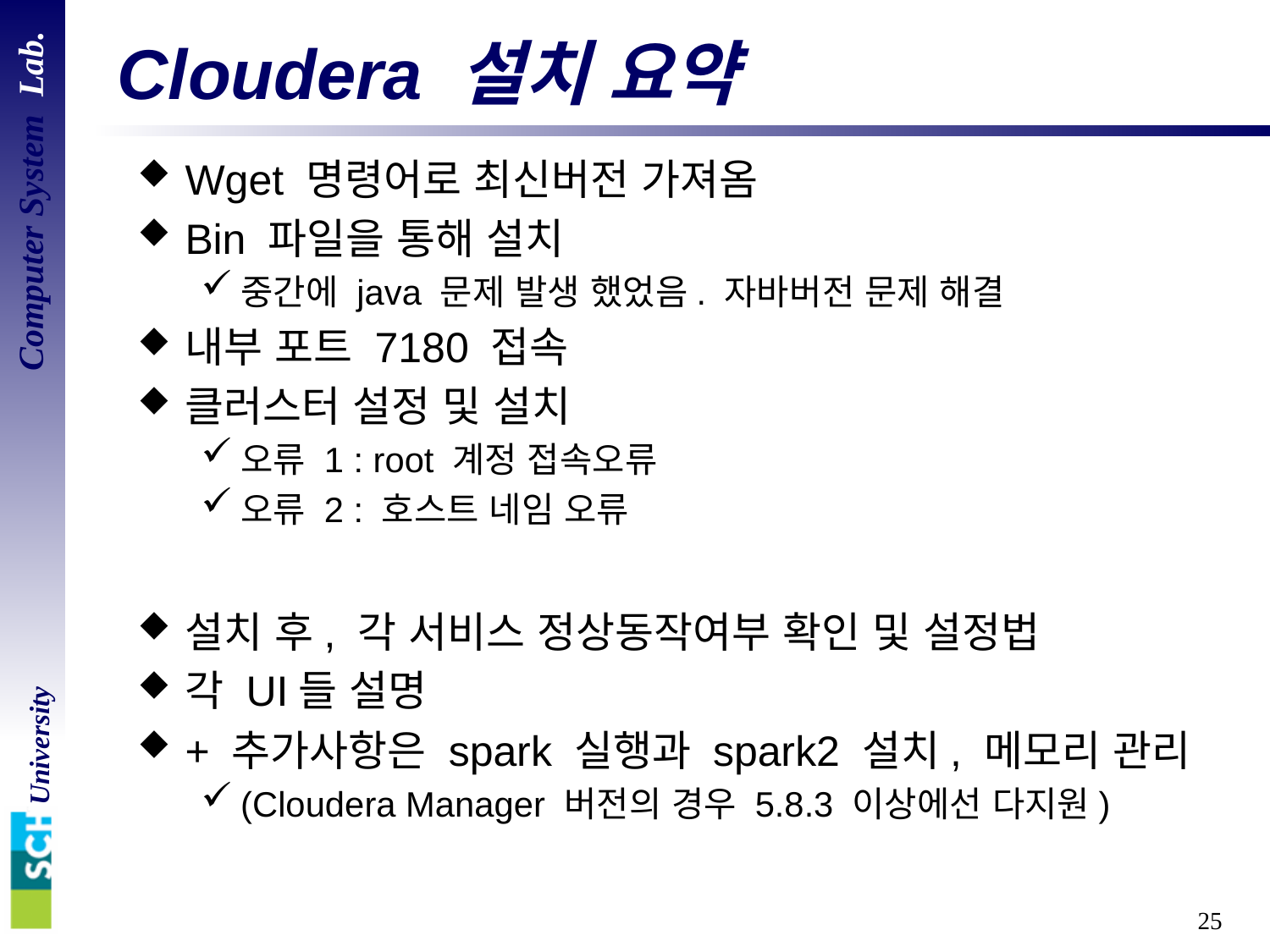

# Cloudera 설치 요약
Wget 명령어로 최신버전 가져옴
Bin 파일을 통해 설치
중간에 java 문제 발생 했었음. 자바버전 문제 해결
내부 포트 7180 접속
클러스터 설정 및 설치
오류 1 : root 계정 접속오류
오류 2 : 호스트 네임 오류

설치 후, 각 서비스 정상동작여부 확인 및 설정법
각 UI들 설명
+ 추가사항은 spark 실행과 spark2 설치, 메모리 관리
(Cloudera Manager 버전의 경우 5.8.3 이상에선 다지원)